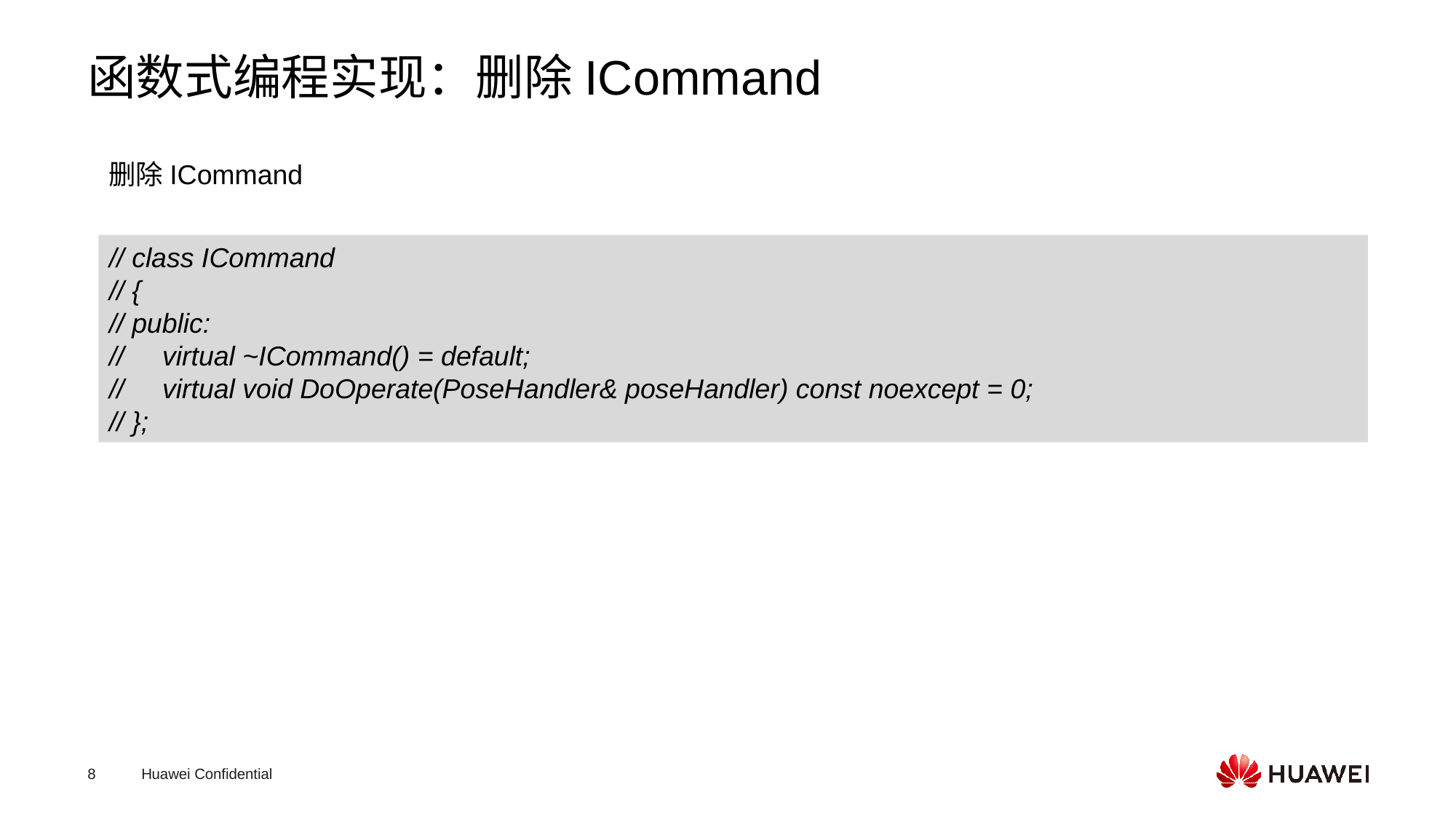

# 函数式编程实现：删除ICommand
删除ICommand
// class ICommand
// {
// public:
//     virtual ~ICommand() = default;
//     virtual void DoOperate(PoseHandler& poseHandler) const noexcept = 0;
// };